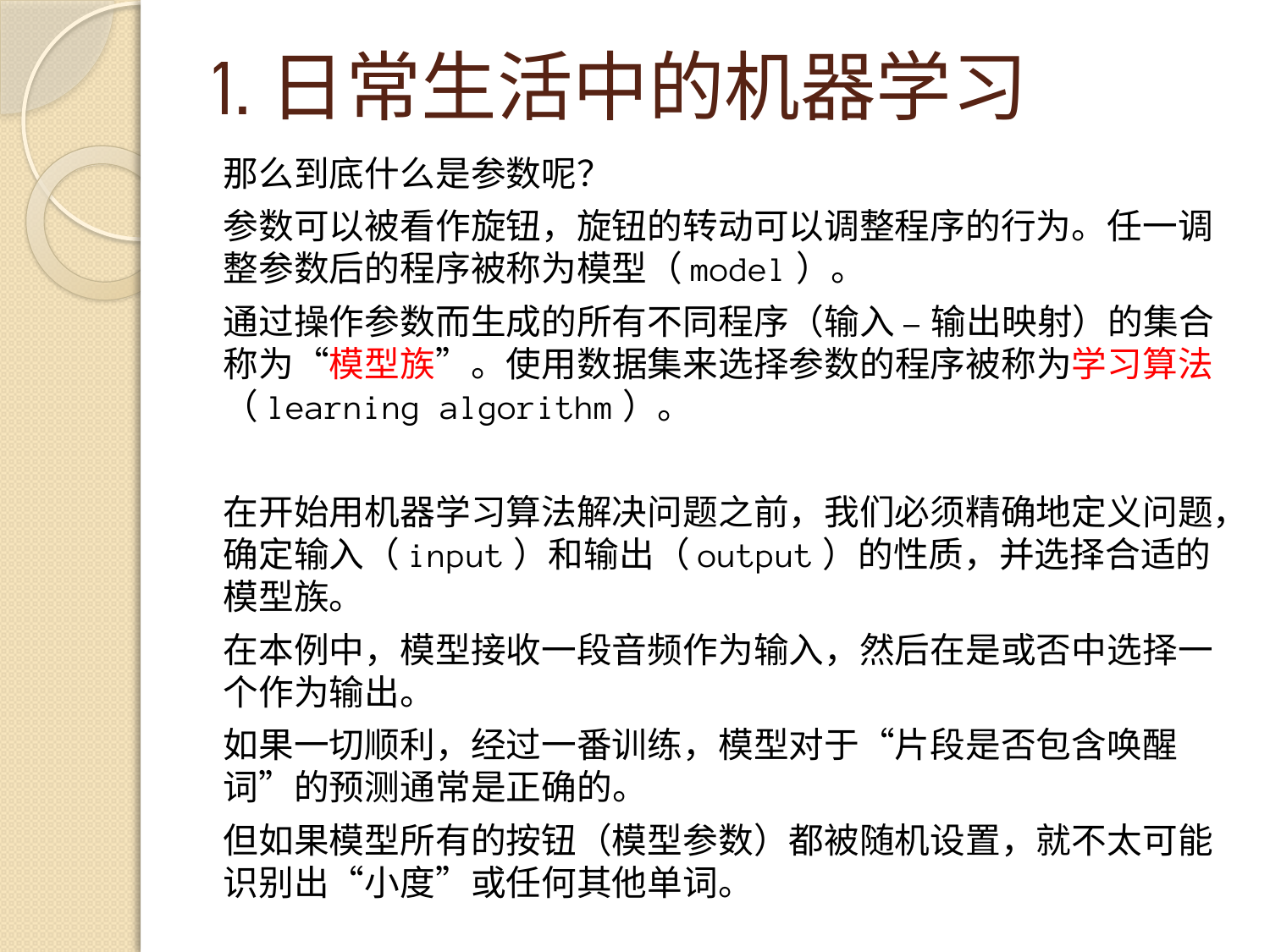

# 1.日常生活中的机器学习
那么到底什么是参数呢？
参数可以被看作旋钮，旋钮的转动可以调整程序的行为。任一调整参数后的程序被称为模型（model）。
通过操作参数而生成的所有不同程序（输入-输出映射）的集合称为“模型族”。使用数据集来选择参数的程序被称为学习算法（learning algorithm）。

在开始用机器学习算法解决问题之前，我们必须精确地定义问题，确定输入（input）和输出（output）的性质，并选择合适的模型族。
在本例中，模型接收一段音频作为输入，然后在是或否中选择一个作为输出。
如果一切顺利，经过一番训练，模型对于“片段是否包含唤醒词”的预测通常是正确的。
但如果模型所有的按钮（模型参数）都被随机设置，就不太可能识别出“小度”或任何其他单词。